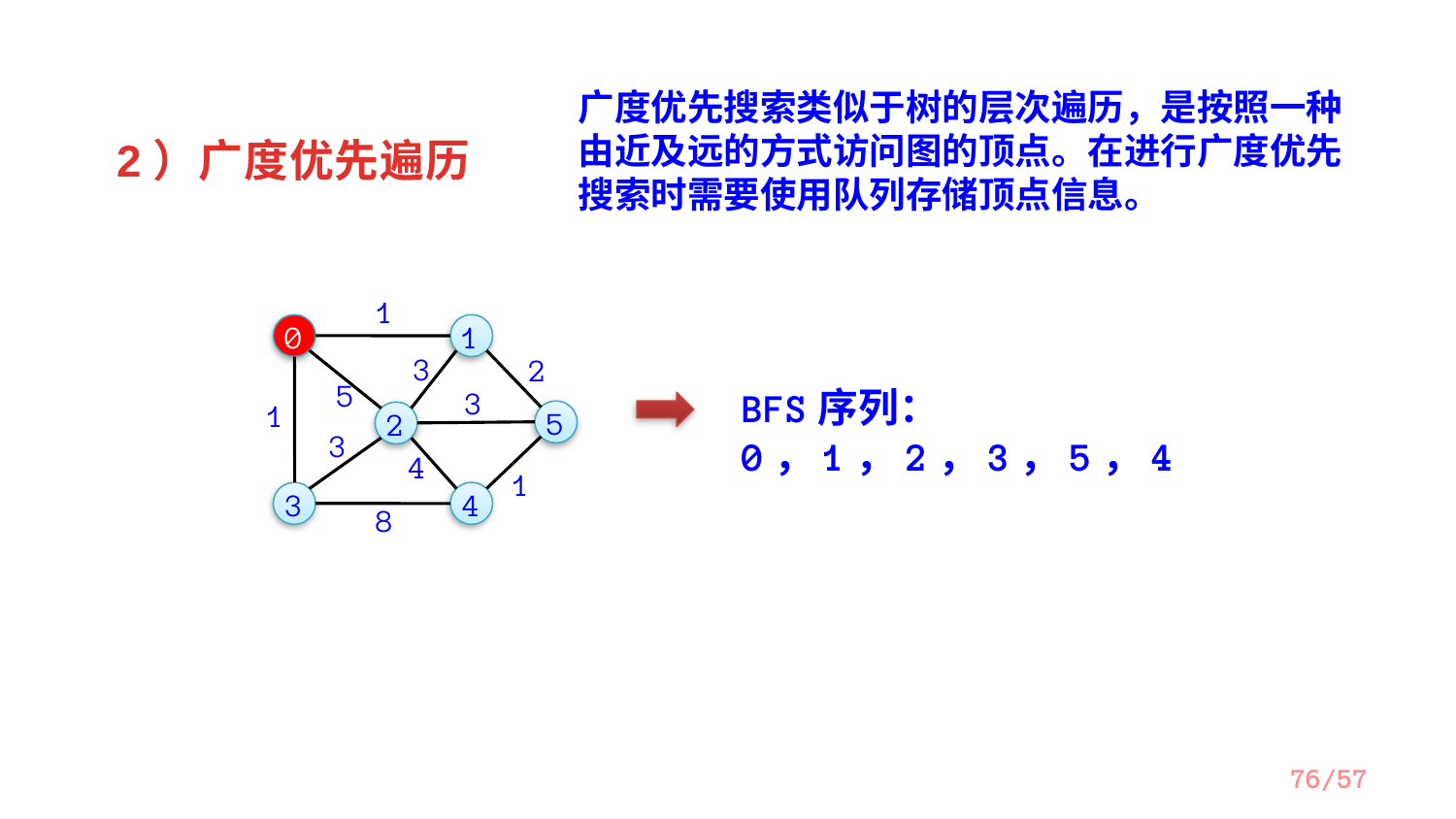

广度优先搜索类似于树的层次遍历，是按照一种由近及远的方式访问图的顶点。在进行广度优先搜索时需要使用队列存储顶点信息。
2）广度优先遍历
1
0
1

3
2

5
3
1
5
2

3

4
1
3
4

8
BFS序列：0，1，2，3，5，4

76/57